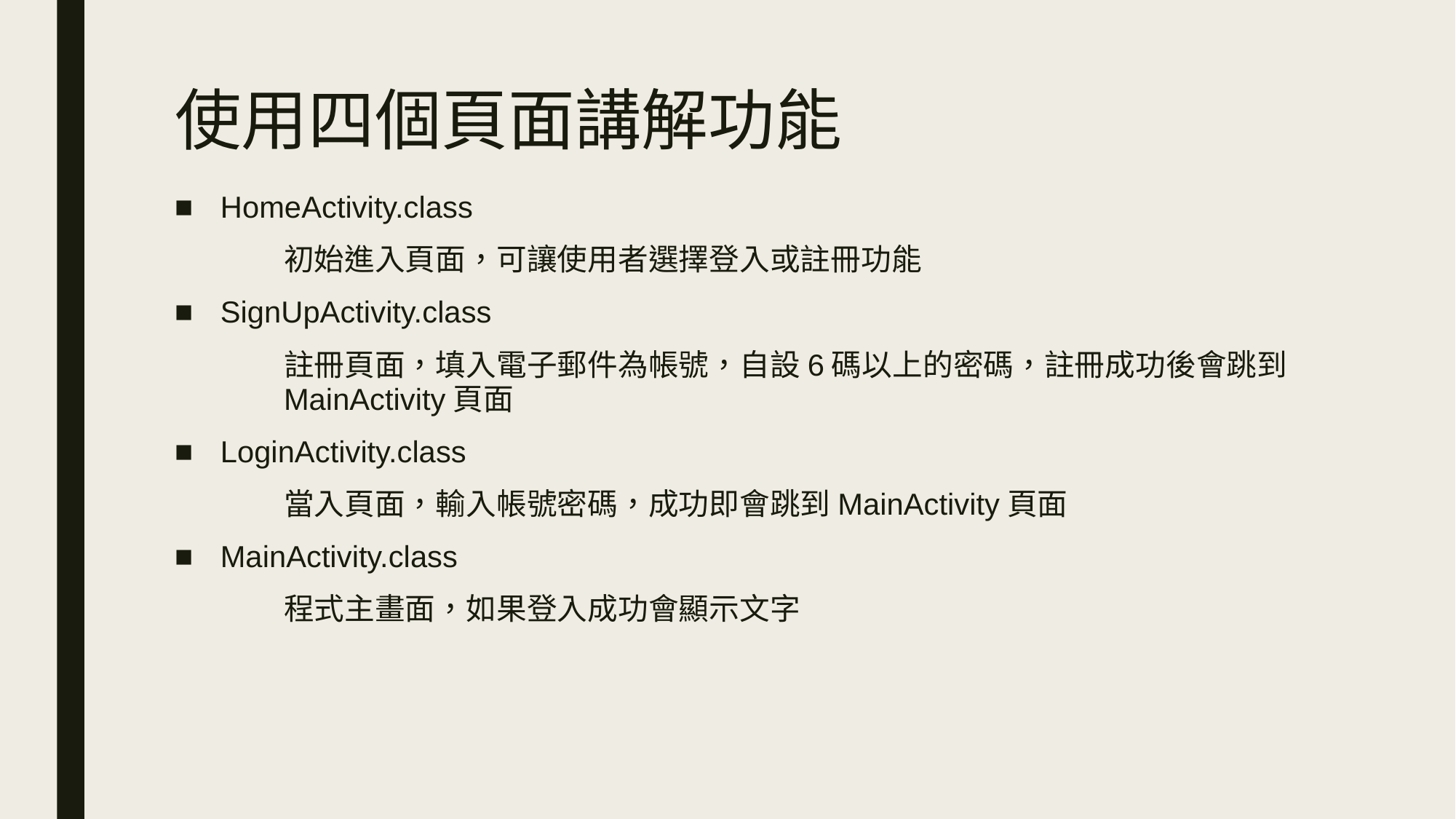

# 使用四個頁面講解功能
HomeActivity.class
	初始進入頁面，可讓使用者選擇登入或註冊功能
SignUpActivity.class
	註冊頁面，填入電子郵件為帳號，自設6碼以上的密碼，註冊成功後會跳到	MainActivity頁面
LoginActivity.class
	當入頁面，輸入帳號密碼，成功即會跳到MainActivity頁面
MainActivity.class
	程式主畫面，如果登入成功會顯示文字